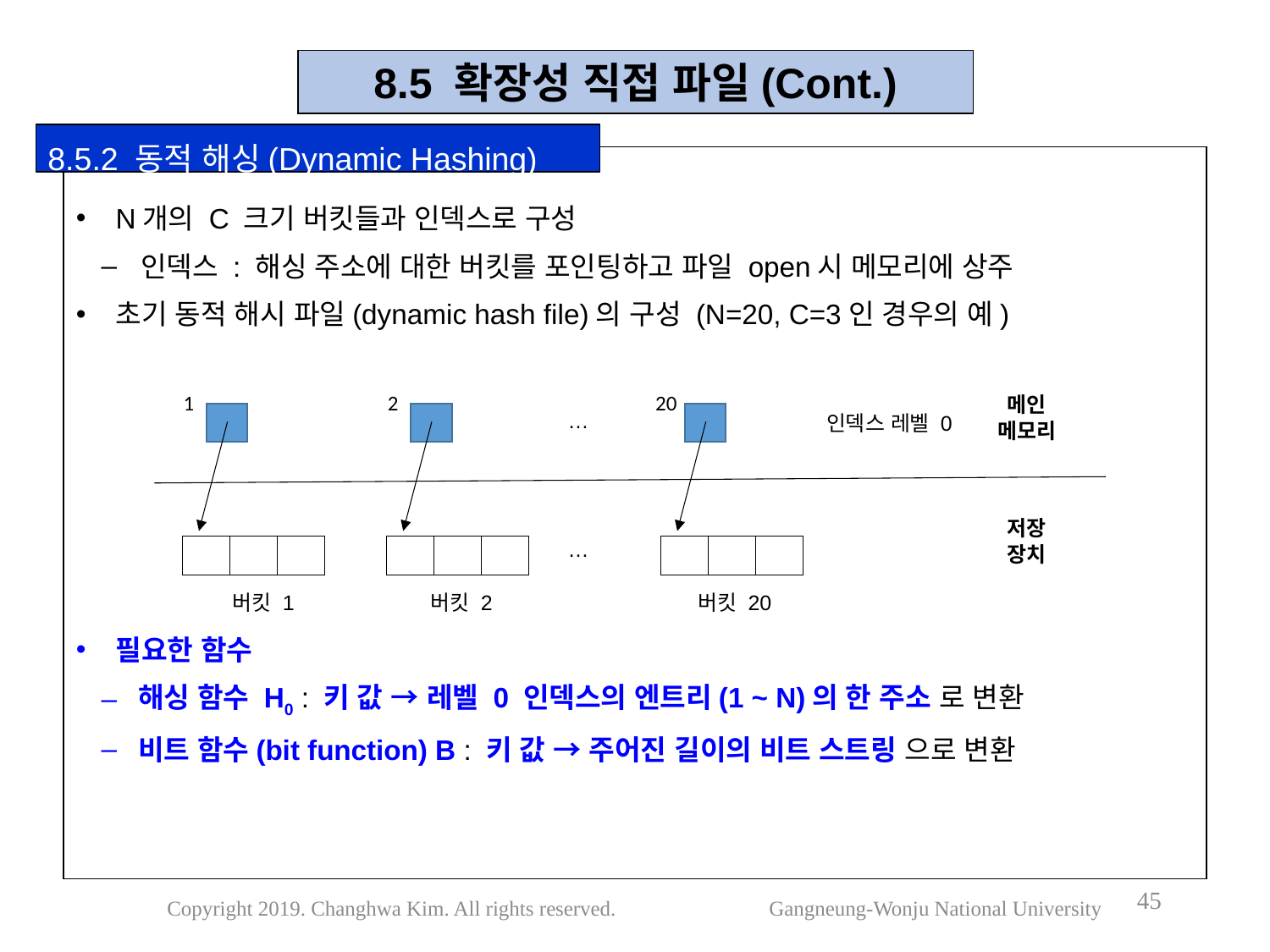

8.5 확장성 직접 파일(Cont.)
8.5.2 동적 해싱(Dynamic Hashing)

N개의 C 크기 버킷들과 인덱스로 구성
인덱스 : 해싱 주소에 대한 버킷를 포인팅하고 파일 open시 메모리에 상주
초기 동적 해시 파일(dynamic hash file)의 구성 (N=20, C=3인 경우의 예)

필요한 함수
해싱 함수 H0 : 키 값 → 레벨 0 인덱스의 엔트리(1 ~ N)의 한 주소 로 변환
비트 함수(bit function) B : 키 값 → 주어진 길이의 비트 스트링 으로 변환

1
2
20
메인
메모리

…
인덱스 레벨 0
저장
장치
|  |  |  |
| --- | --- | --- |
|  |  |  |
| --- | --- | --- |
|  |  |  |
| --- | --- | --- |
…
버킷 1
버킷 2
버킷 20
45
Copyright 2019. Changhwa Kim. All rights reserved.                             Gangneung-Wonju National University